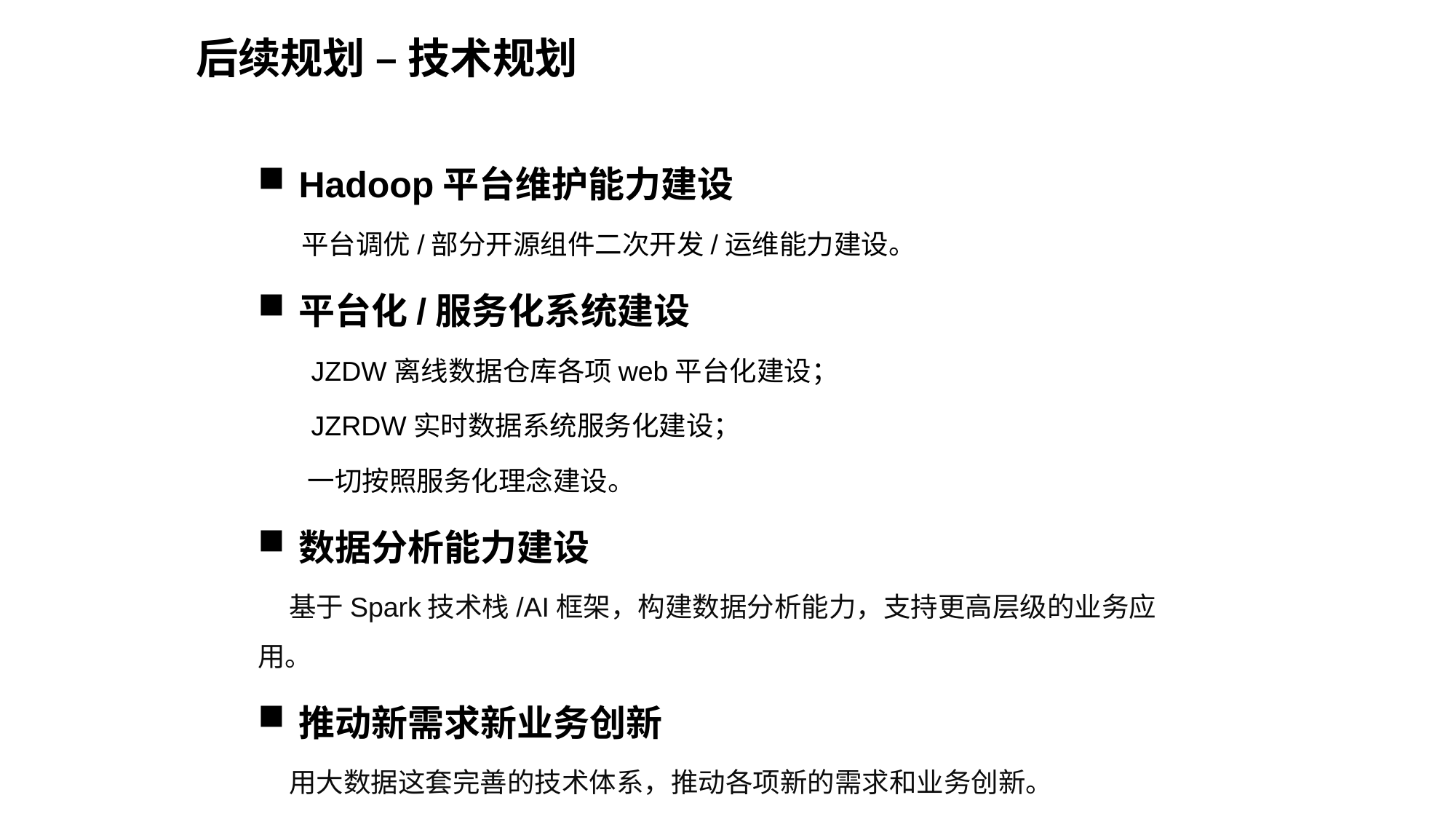

后续规划 – 技术规划
Hadoop平台维护能力建设
      平台调优/部分开源组件二次开发/运维能力建设。
平台化/服务化系统建设
       JZDW离线数据仓库各项web平台化建设；
       JZRDW实时数据系统服务化建设；
       一切按照服务化理念建设。
数据分析能力建设
    基于Spark技术栈/AI框架，构建数据分析能力，支持更高层级的业务应用。
推动新需求新业务创新
    用大数据这套完善的技术体系，推动各项新的需求和业务创新。